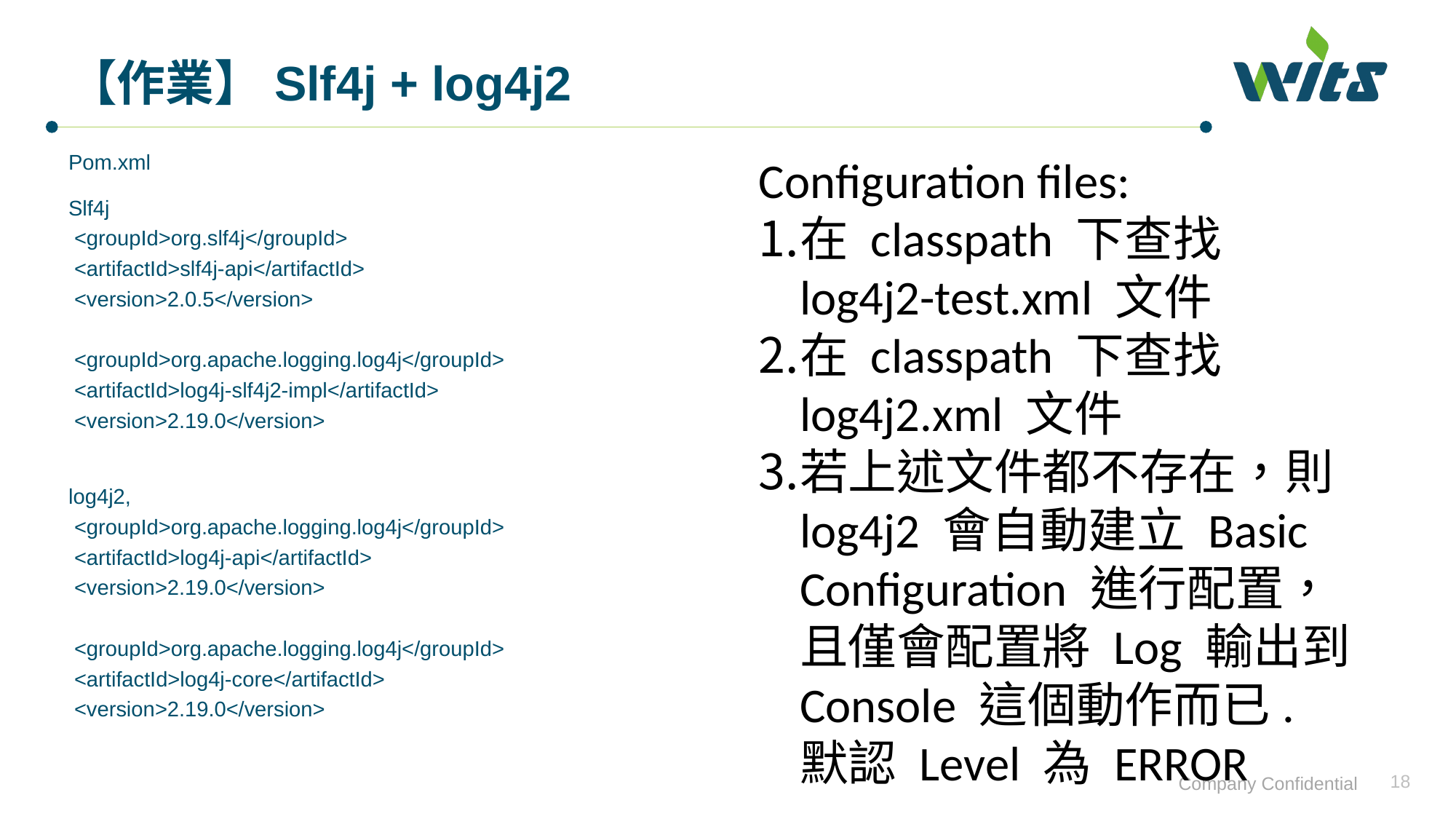

# 【作業】Slf4j + log4j2
Configuration files:
在 classpath 下查找 log4j2-test.xml 文件
在 classpath 下查找 log4j2.xml 文件
若上述文件都不存在，則 log4j2 會自動建立 Basic Configuration 進行配置，且僅會配置將 Log 輸出到 Console 這個動作而已. 默認 Level 為 ERROR
Pom.xml

Slf4j
 <groupId>org.slf4j</groupId>
 <artifactId>slf4j-api</artifactId>
 <version>2.0.5</version>

 <groupId>org.apache.logging.log4j</groupId>
 <artifactId>log4j-slf4j2-impl</artifactId>
 <version>2.19.0</version>

log4j2,
 <groupId>org.apache.logging.log4j</groupId>
 <artifactId>log4j-api</artifactId>
 <version>2.19.0</version>

 <groupId>org.apache.logging.log4j</groupId>
 <artifactId>log4j-core</artifactId>
 <version>2.19.0</version>
18